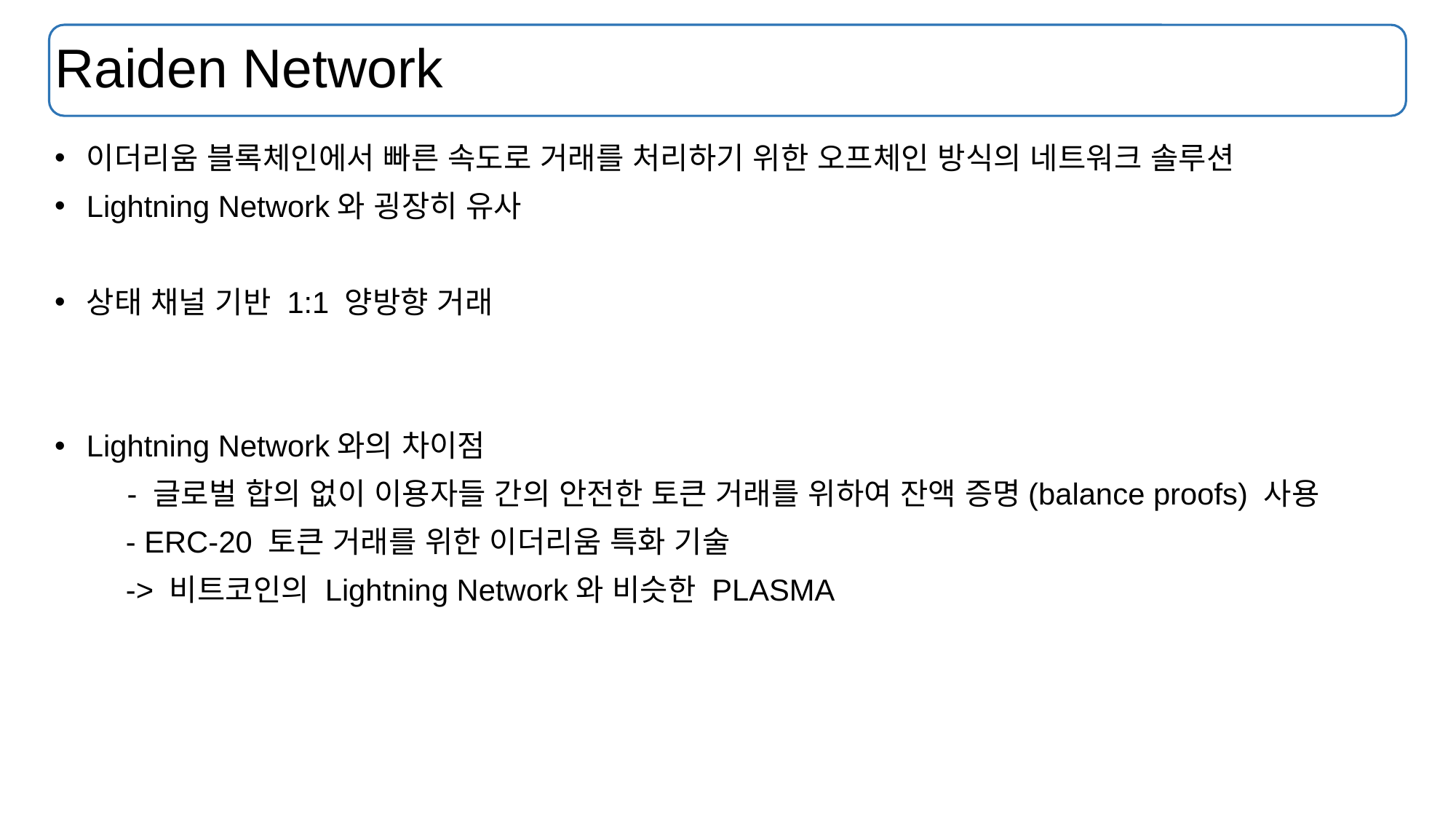

# Raiden Network
이더리움 블록체인에서 빠른 속도로 거래를 처리하기 위한 오프체인 방식의 네트워크 솔루션
Lightning Network와 굉장히 유사

상태 채널 기반 1:1 양방향 거래

Lightning Network와의 차이점
 - 글로벌 합의 없이 이용자들 간의 안전한 토큰 거래를 위하여 잔액 증명(balance proofs) 사용
- ERC-20 토큰 거래를 위한 이더리움 특화 기술
-> 비트코인의 Lightning Network와 비슷한 PLASMA

15